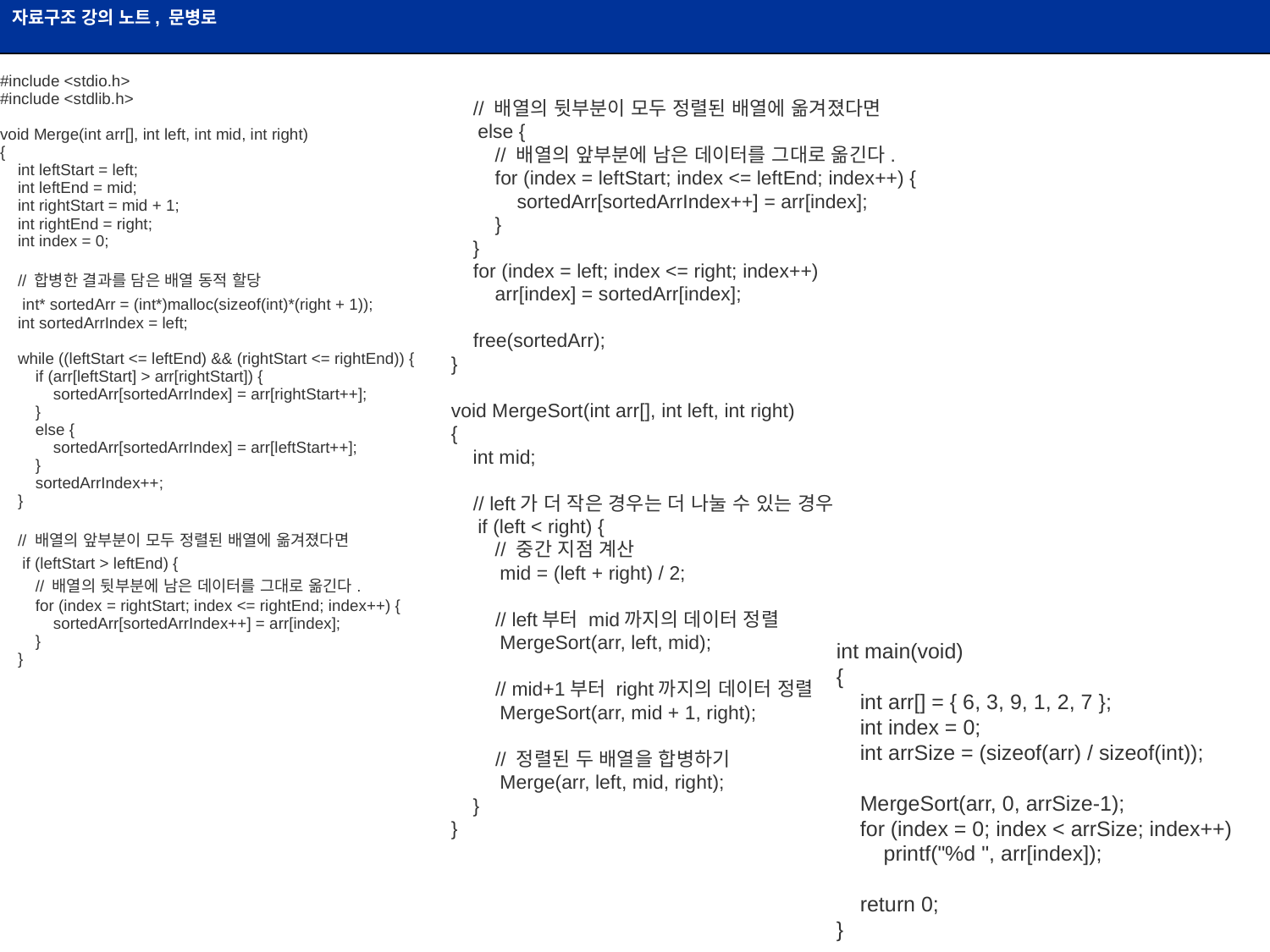

// 배열의 뒷부분이 모두 정렬된 배열에 옮겨졌다면
    else {
        // 배열의 앞부분에 남은 데이터를 그대로 옮긴다.
        for (index = leftStart; index <= leftEnd; index++) {
            sortedArr[sortedArrIndex++] = arr[index];
        }
    }
    for (index = left; index <= right; index++)
        arr[index] = sortedArr[index];

    free(sortedArr);
}

void MergeSort(int arr[], int left, int right)
{
    int mid;

    // left가 더 작은 경우는 더 나눌 수 있는 경우
    if (left < right) {
        // 중간 지점 계산
        mid = (left + right) / 2;

        // left부터 mid까지의 데이터 정렬
        MergeSort(arr, left, mid);

        // mid+1부터 right까지의 데이터 정렬
        MergeSort(arr, mid + 1, right);

        // 정렬된 두 배열을 합병하기
        Merge(arr, left, mid, right);
    }
}

| #include <stdio.h> #include <stdlib.h>   void Merge(int arr[], int left, int mid, int right) {     int leftStart = left;     int leftEnd = mid;     int rightStart = mid + 1;     int rightEnd = right;     int index = 0;       // 합병한 결과를 담은 배열 동적 할당     int\* sortedArr = (int\*)malloc(sizeof(int)\*(right + 1));     int sortedArrIndex = left;       while ((leftStart <= leftEnd) && (rightStart <= rightEnd)) {         if (arr[leftStart] > arr[rightStart]) {             sortedArr[sortedArrIndex] = arr[rightStart++];         }         else {              sortedArr[sortedArrIndex] = arr[leftStart++];         }         sortedArrIndex++;     }       // 배열의 앞부분이 모두 정렬된 배열에 옮겨졌다면     if (leftStart > leftEnd) {         // 배열의 뒷부분에 남은 데이터를 그대로 옮긴다.         for (index = rightStart; index <= rightEnd; index++) {             sortedArr[sortedArrIndex++] = arr[index];         }     } |
| --- |

int main(void)
{
    int arr[] = { 6, 3, 9, 1, 2, 7 };
    int index = 0;
    int arrSize = (sizeof(arr) / sizeof(int));
    MergeSort(arr, 0, arrSize-1);
    for (index = 0; index < arrSize; index++)
        printf("%d ", arr[index]);
 
    return 0;
}